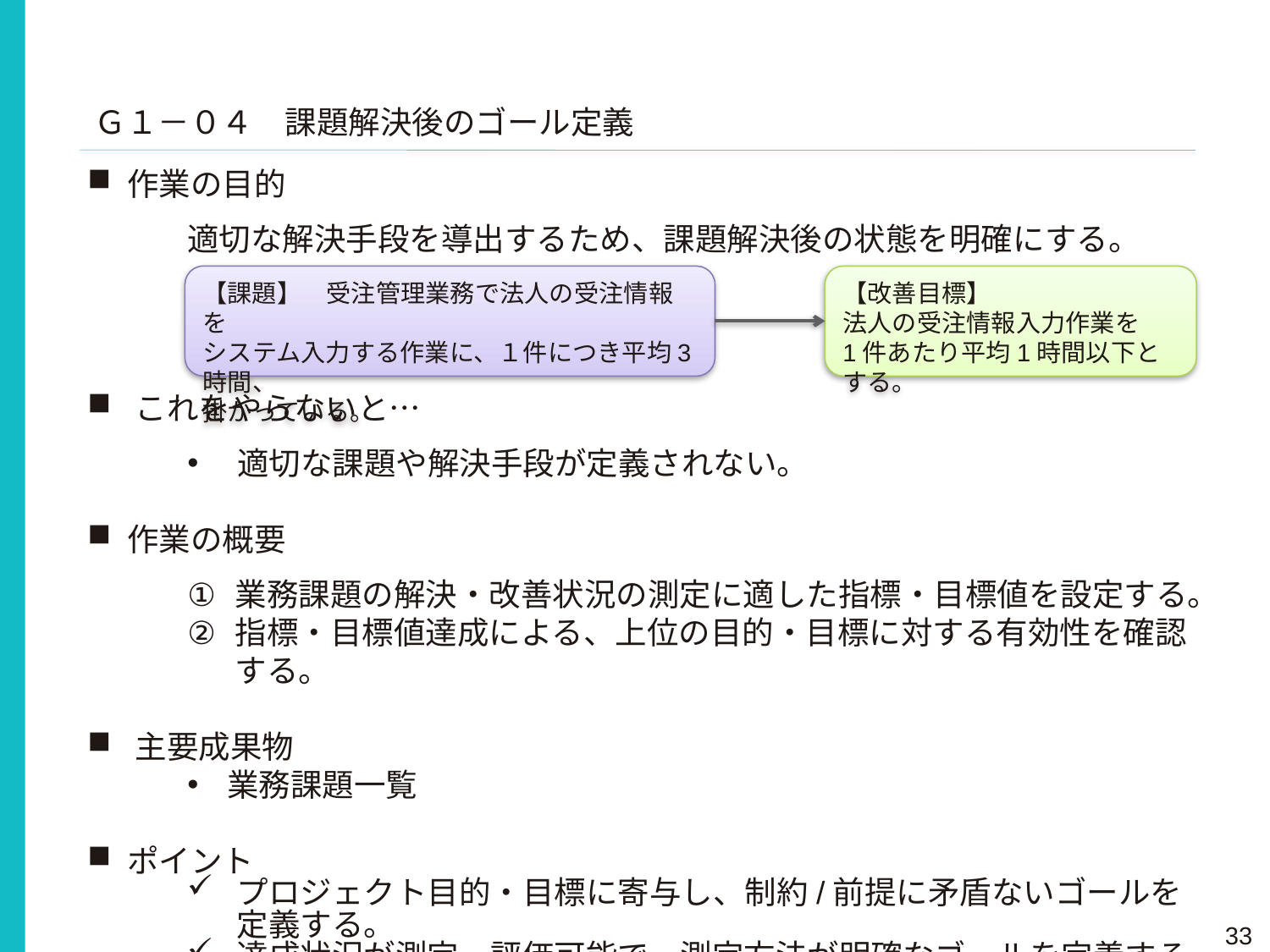

Ｇ１－０４　課題解決後のゴール定義
作業の目的

適切な解決手段を導出するため、課題解決後の状態を明確にする。

これをやらないと…

適切な課題や解決手段が定義されない。

作業の概要

業務課題の解決・改善状況の測定に適した指標・目標値を設定する。
指標・目標値達成による、上位の目的・目標に対する有効性を確認する。

主要成果物
業務課題一覧

ポイント
プロジェクト目的・目標に寄与し、制約/前提に矛盾ないゴールを定義する。
達成状況が測定、評価可能で、測定方法が明確なゴールを定義する。
【課題】　受注管理業務で法人の受注情報を
システム入力する作業に、１件につき平均3時間、
掛かっている。
【改善目標】
法人の受注情報入力作業を
1件あたり平均1時間以下とする。
33